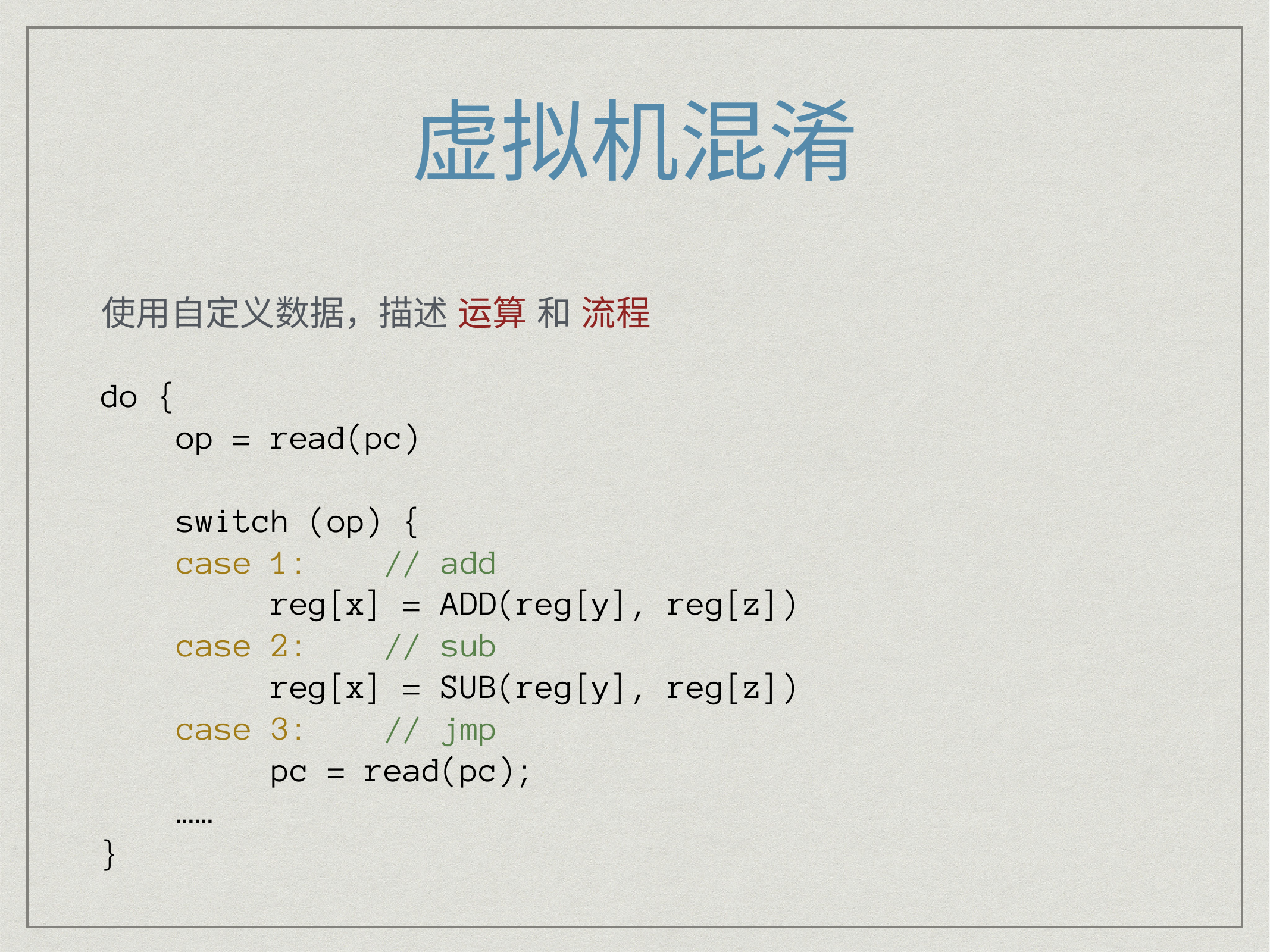

# 虚拟机混淆
使用自定义数据，描述 运算 和 流程
do {
    op = read(pc)
    switch (op) {
    case 1:    // add
         reg[x] = ADD(reg[y], reg[z])
    case 2:    // sub
         reg[x] = SUB(reg[y], reg[z])
    case 3:    // jmp
         pc = read(pc);
    ……
}